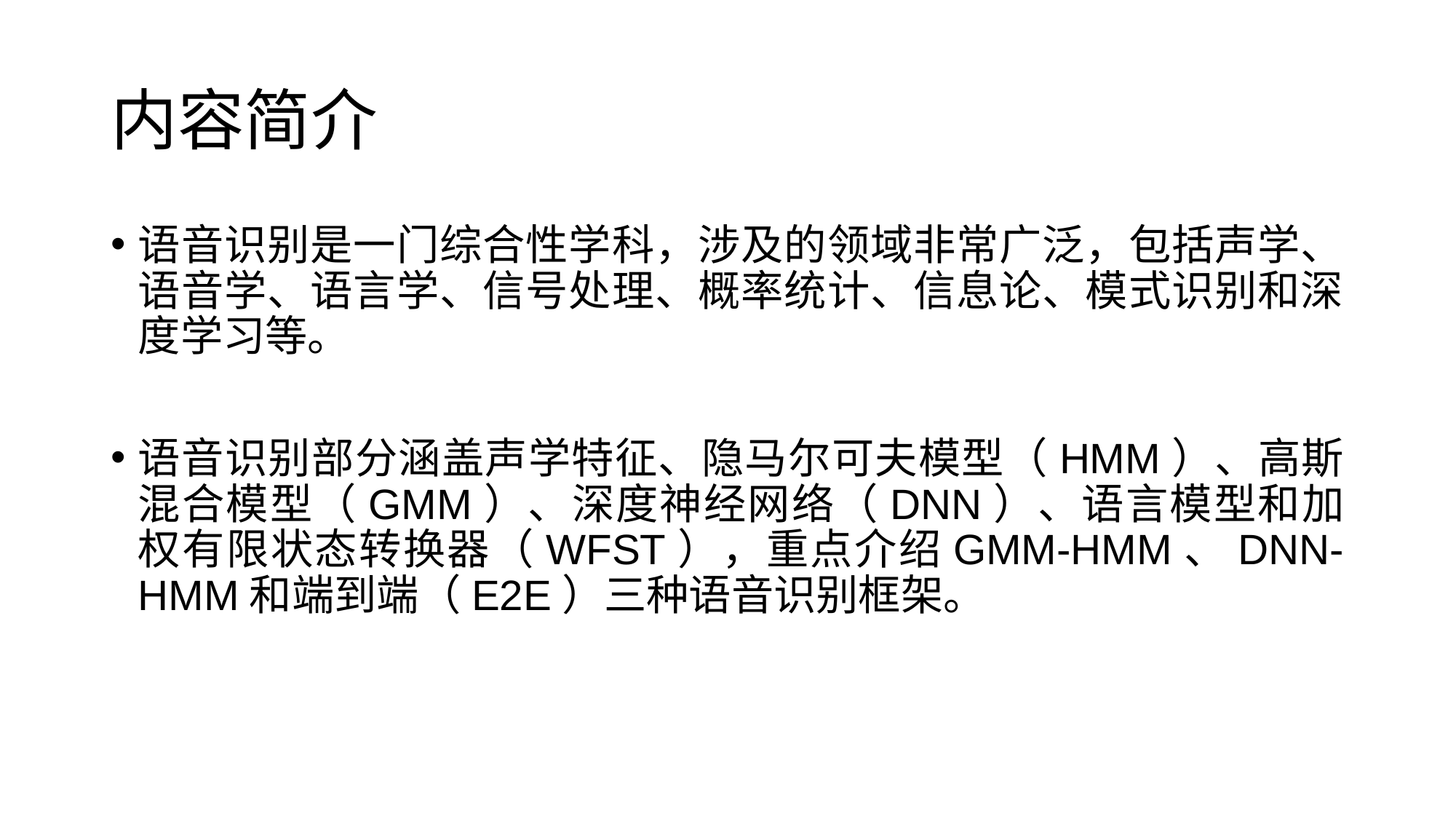

# 内容简介
语音识别是一门综合性学科，涉及的领域非常广泛，包括声学、语音学、语言学、信号处理、概率统计、信息论、模式识别和深度学习等。

语音识别部分涵盖声学特征、隐马尔可夫模型（HMM）、高斯混合模型（GMM）、深度神经网络（DNN）、语言模型和加权有限状态转换器（WFST），重点介绍GMM-HMM、DNN-HMM和端到端（E2E）三种语音识别框架。